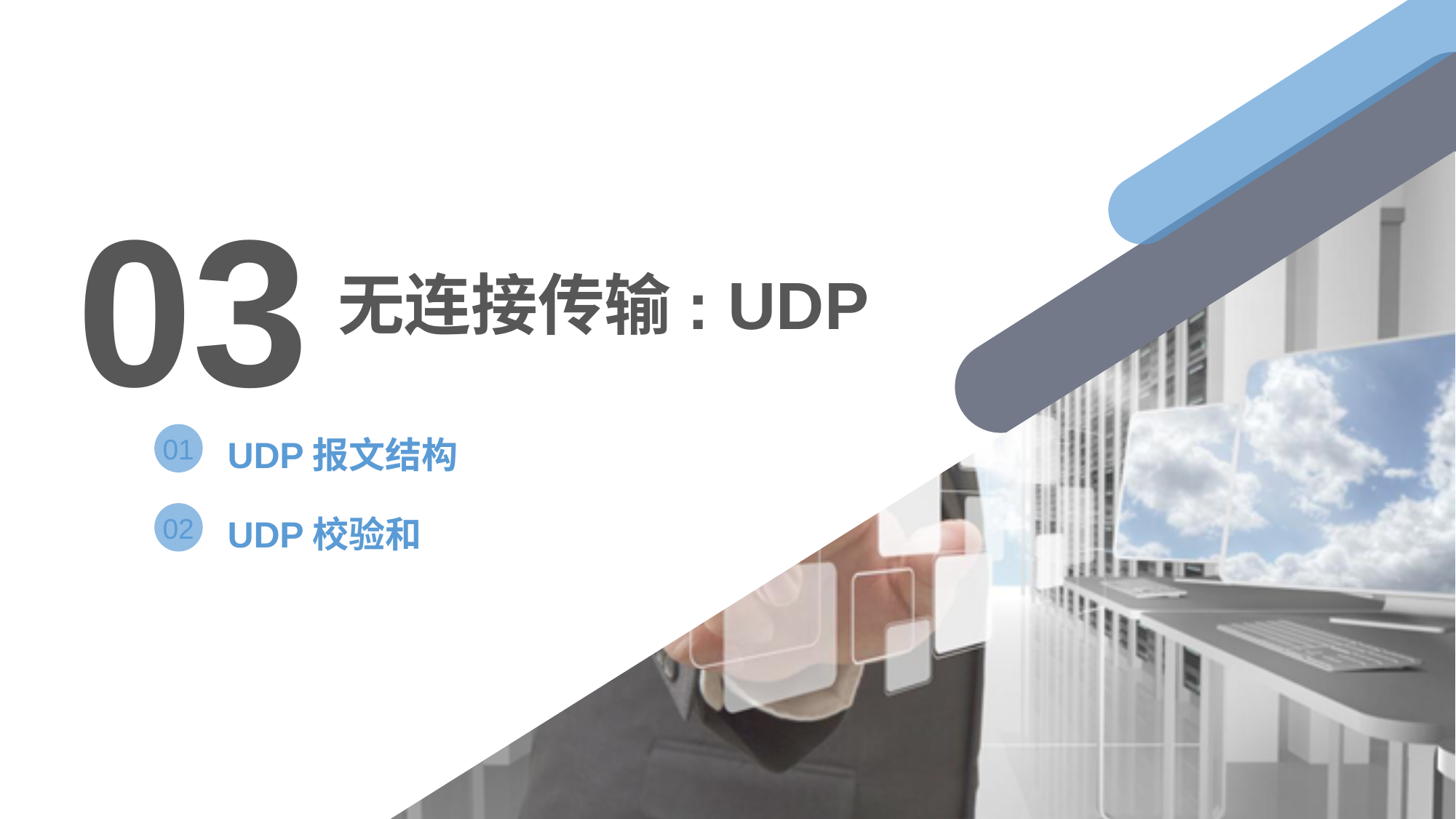

03
无连接传输: UDP
01
UDP报文结构
02
UDP校验和